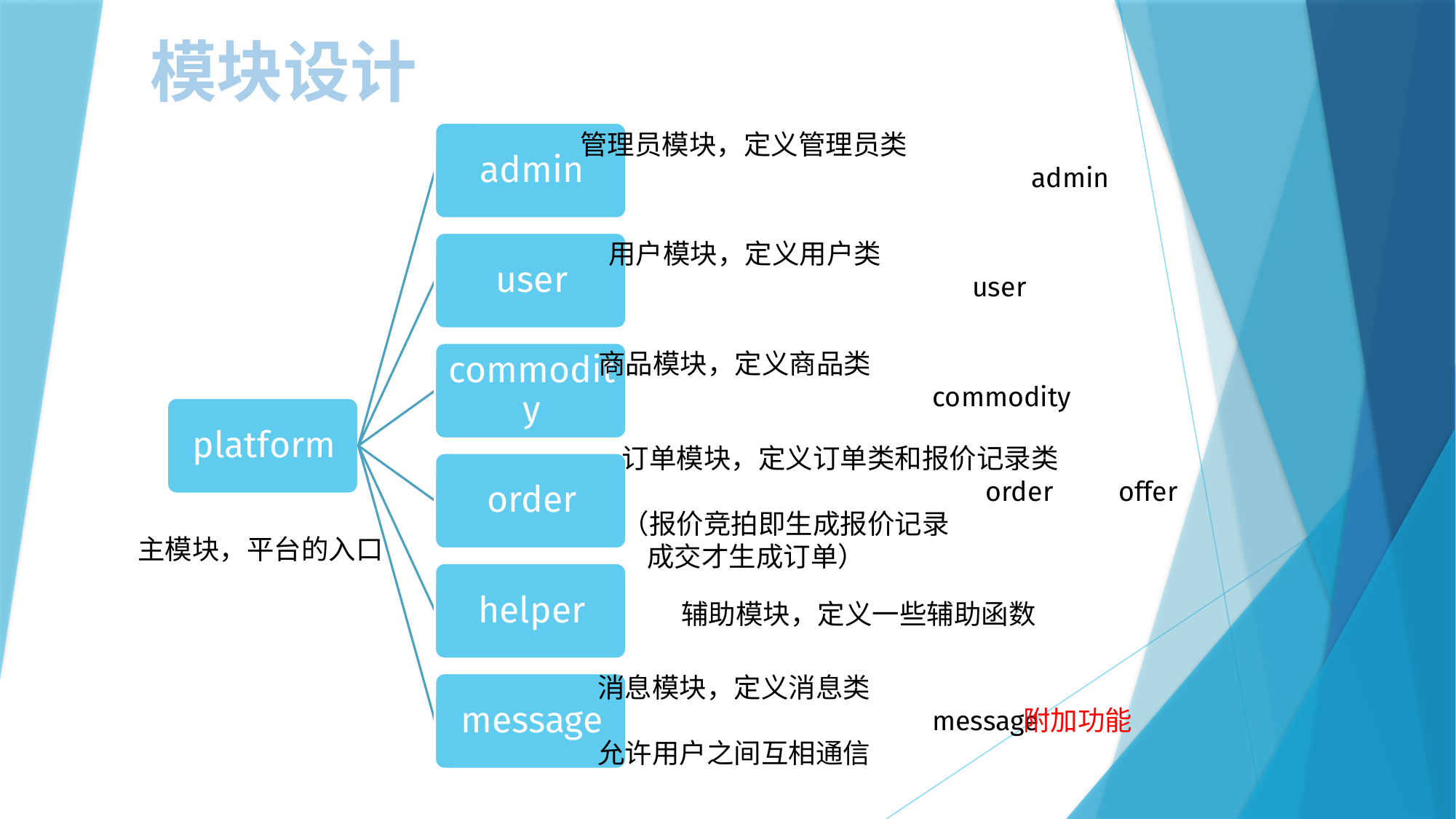

模块设计
platform

admin

user

commodity

order

helper

message
管理员模块，定义管理员类
				  admin
用户模块，定义用户类
			     user
商品模块，定义商品类
			 commodity
订单模块，定义订单类和报价记录类
			     order         offer
（报价竞拍即生成报价记录
   成交才生成订单）
主模块，平台的入口
辅助模块，定义一些辅助函数
消息模块，定义消息类
			 message
允许用户之间互相通信
附加功能